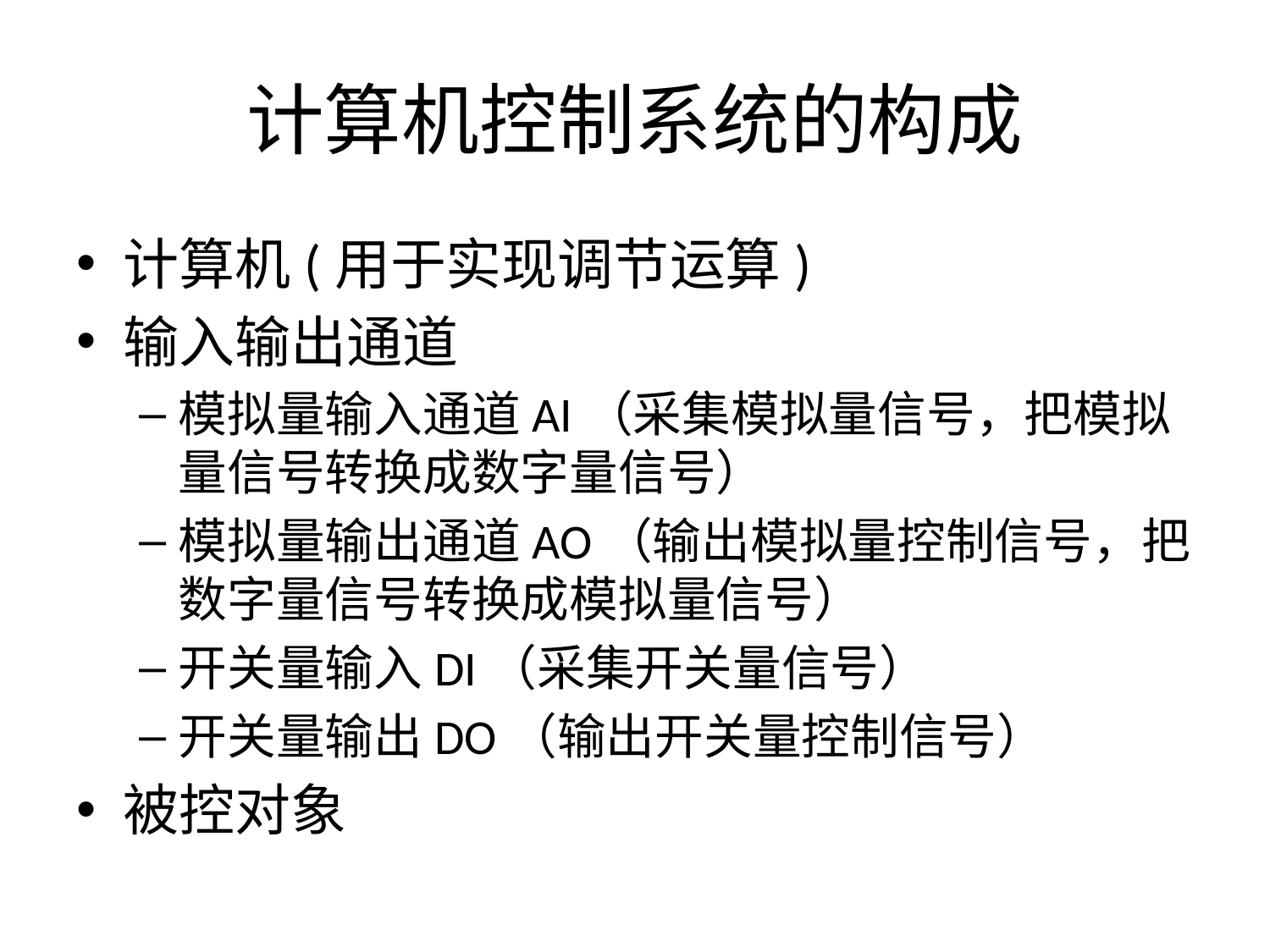

# 计算机控制系统的构成
计算机(用于实现调节运算)
输入输出通道
模拟量输入通道AI（采集模拟量信号，把模拟量信号转换成数字量信号）
模拟量输出通道AO（输出模拟量控制信号，把数字量信号转换成模拟量信号）
开关量输入DI（采集开关量信号）
开关量输出DO（输出开关量控制信号）
被控对象